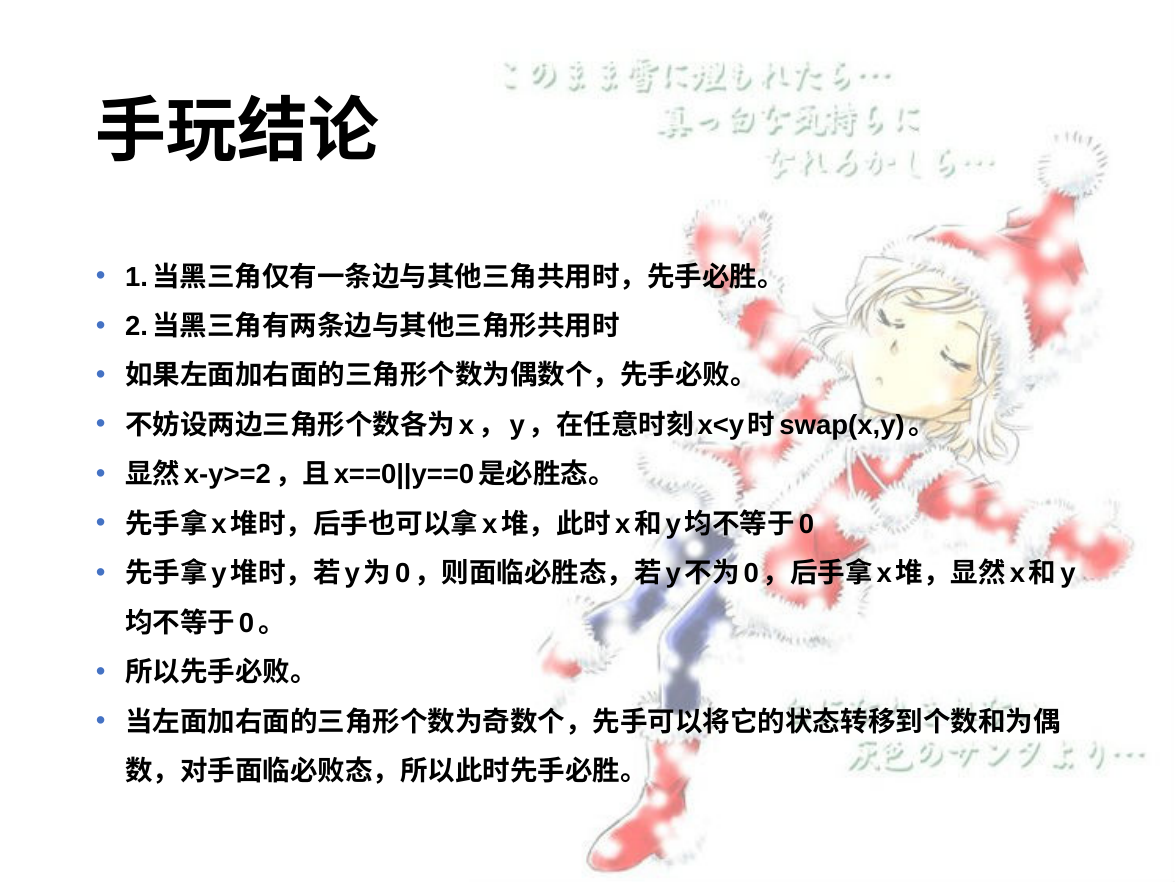

# 手玩结论
1.当黑三角仅有一条边与其他三角共用时，先手必胜。
2.当黑三角有两条边与其他三角形共用时
如果左面加右面的三角形个数为偶数个，先手必败。
不妨设两边三角形个数各为x，y，在任意时刻x<y时swap(x,y)。
显然x-y>=2，且x==0||y==0是必胜态。
先手拿x堆时，后手也可以拿x堆，此时x和y均不等于0
先手拿y堆时，若y为0，则面临必胜态，若y不为0，后手拿x堆，显然x和y均不等于0。
所以先手必败。
当左面加右面的三角形个数为奇数个，先手可以将它的状态转移到个数和为偶数，对手面临必败态，所以此时先手必胜。